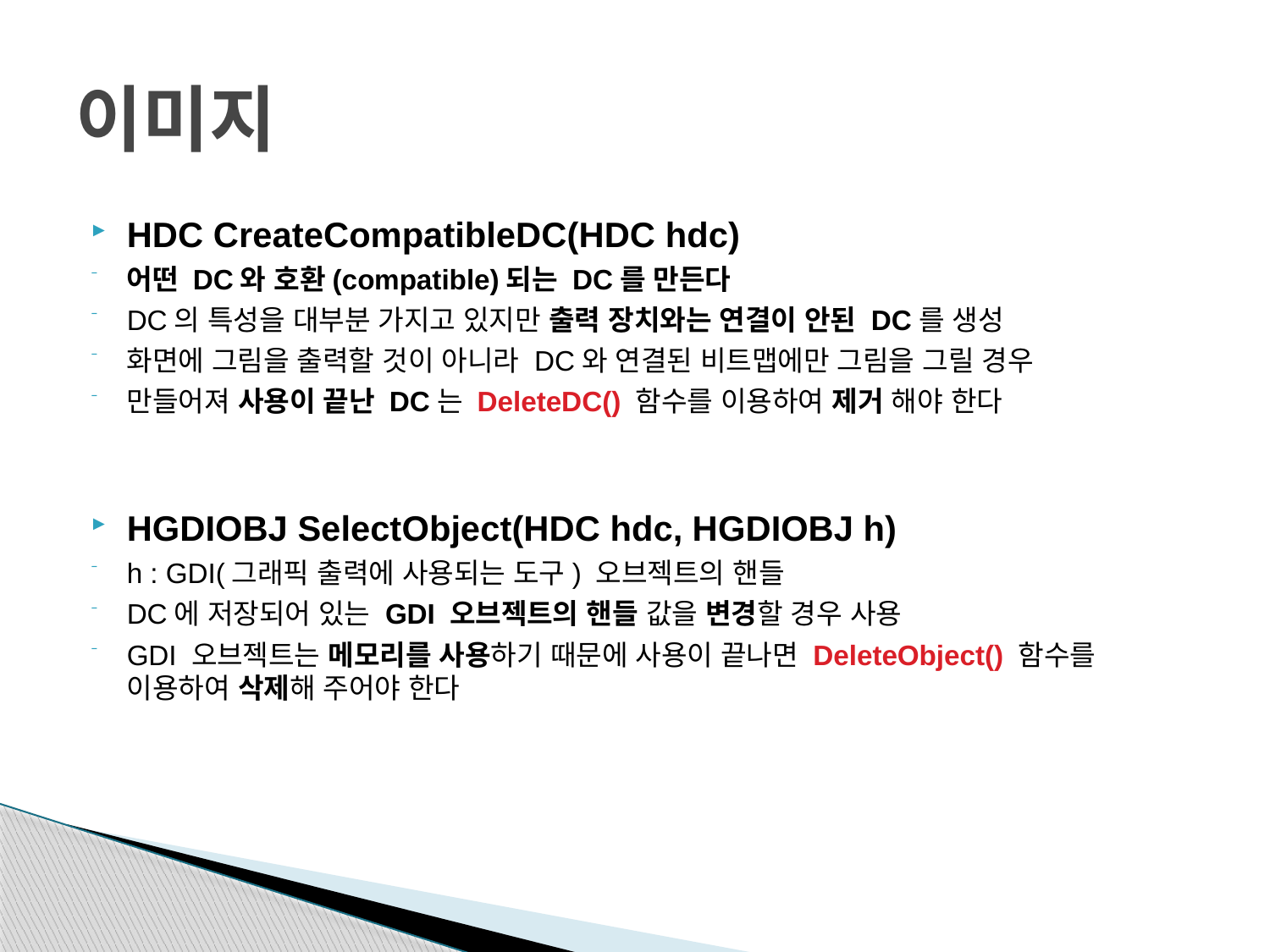

# 이미지
HDC CreateCompatibleDC(HDC hdc)
어떤 DC와 호환(compatible)되는 DC를 만든다
DC의 특성을 대부분 가지고 있지만 출력 장치와는 연결이 안된 DC를 생성
화면에 그림을 출력할 것이 아니라 DC와 연결된 비트맵에만 그림을 그릴 경우
만들어져 사용이 끝난 DC는 DeleteDC() 함수를 이용하여 제거 해야 한다

HGDIOBJ SelectObject(HDC hdc, HGDIOBJ h)
h : GDI(그래픽 출력에 사용되는 도구) 오브젝트의 핸들
DC에 저장되어 있는 GDI 오브젝트의 핸들 값을 변경할 경우 사용
GDI 오브젝트는 메모리를 사용하기 때문에 사용이 끝나면 DeleteObject() 함수를 이용하여 삭제해 주어야 한다